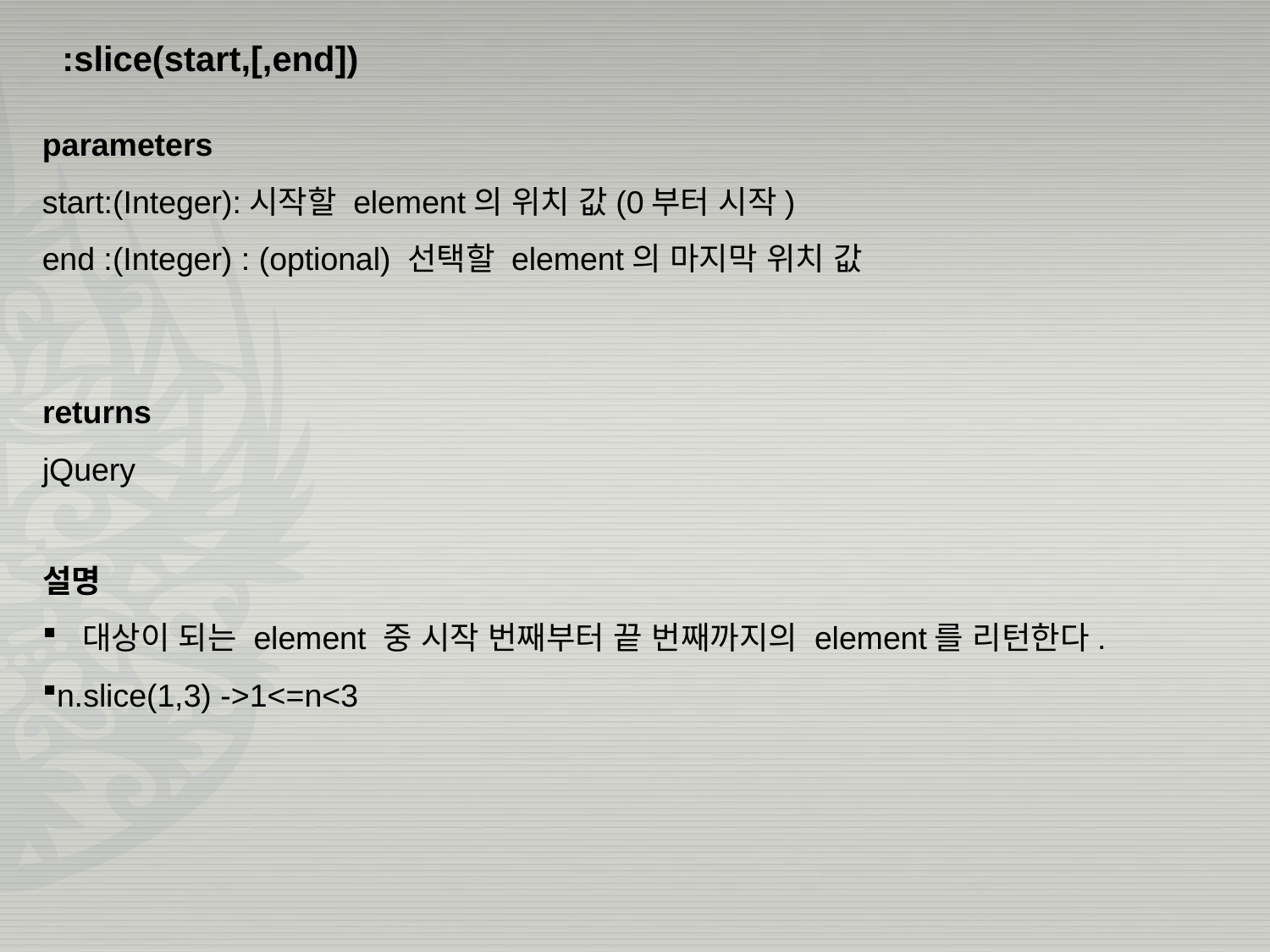

:slice(start,[,end])
parameters
start:(Integer):시작할 element의 위치 값(0부터 시작)
end :(Integer) : (optional) 선택할 element의 마지막 위치 값
returns
jQuery
설명
  대상이 되는 element 중 시작 번째부터 끝 번째까지의 element를 리턴한다.
n.slice(1,3) ->1<=n<3